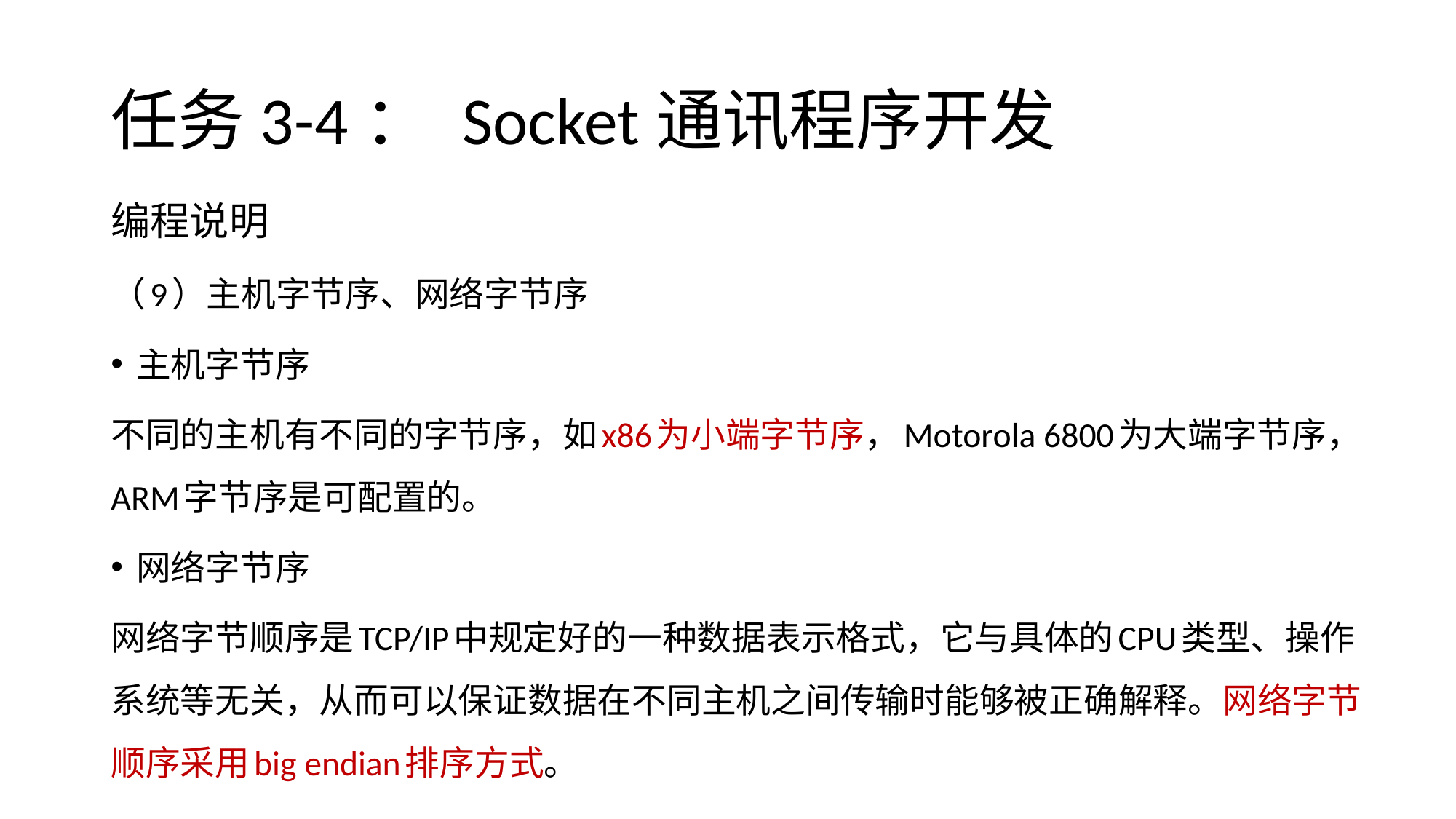

# 任务3-4： Socket通讯程序开发
编程说明
（9）主机字节序、网络字节序
主机字节序
不同的主机有不同的字节序，如x86为小端字节序，Motorola 6800为大端字节序，ARM字节序是可配置的。
网络字节序
网络字节顺序是TCP/IP中规定好的一种数据表示格式，它与具体的CPU类型、操作系统等无关，从而可以保证数据在不同主机之间传输时能够被正确解释。网络字节顺序采用big endian排序方式。